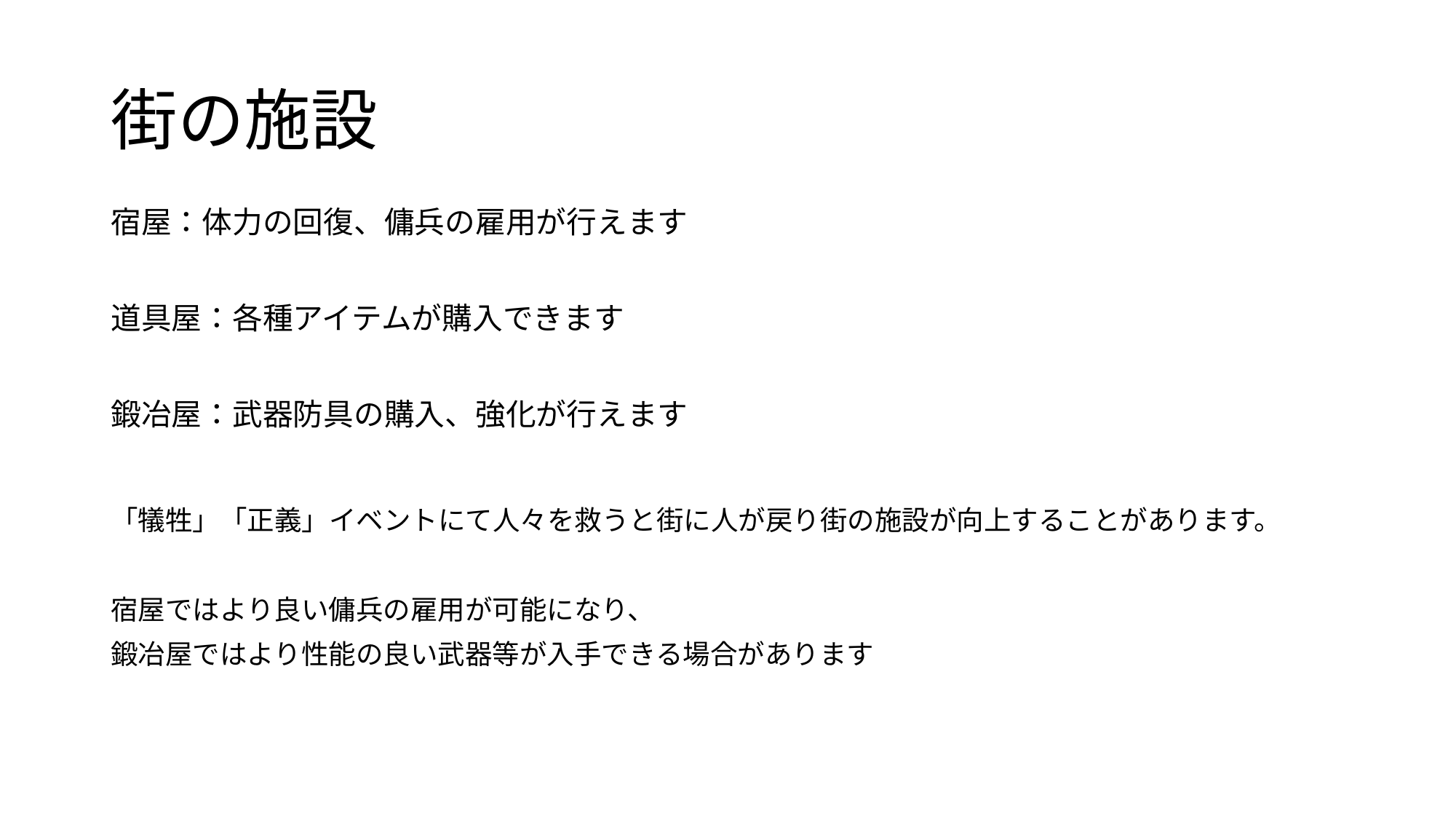

# 街の施設
宿屋：体力の回復、傭兵の雇用が行えます

道具屋：各種アイテムが購入できます

鍛冶屋：武器防具の購入、強化が行えます
「犠牲」「正義」イベントにて人々を救うと街に人が戻り街の施設が向上することがあります。

宿屋ではより良い傭兵の雇用が可能になり、
鍛冶屋ではより性能の良い武器等が入手できる場合があります